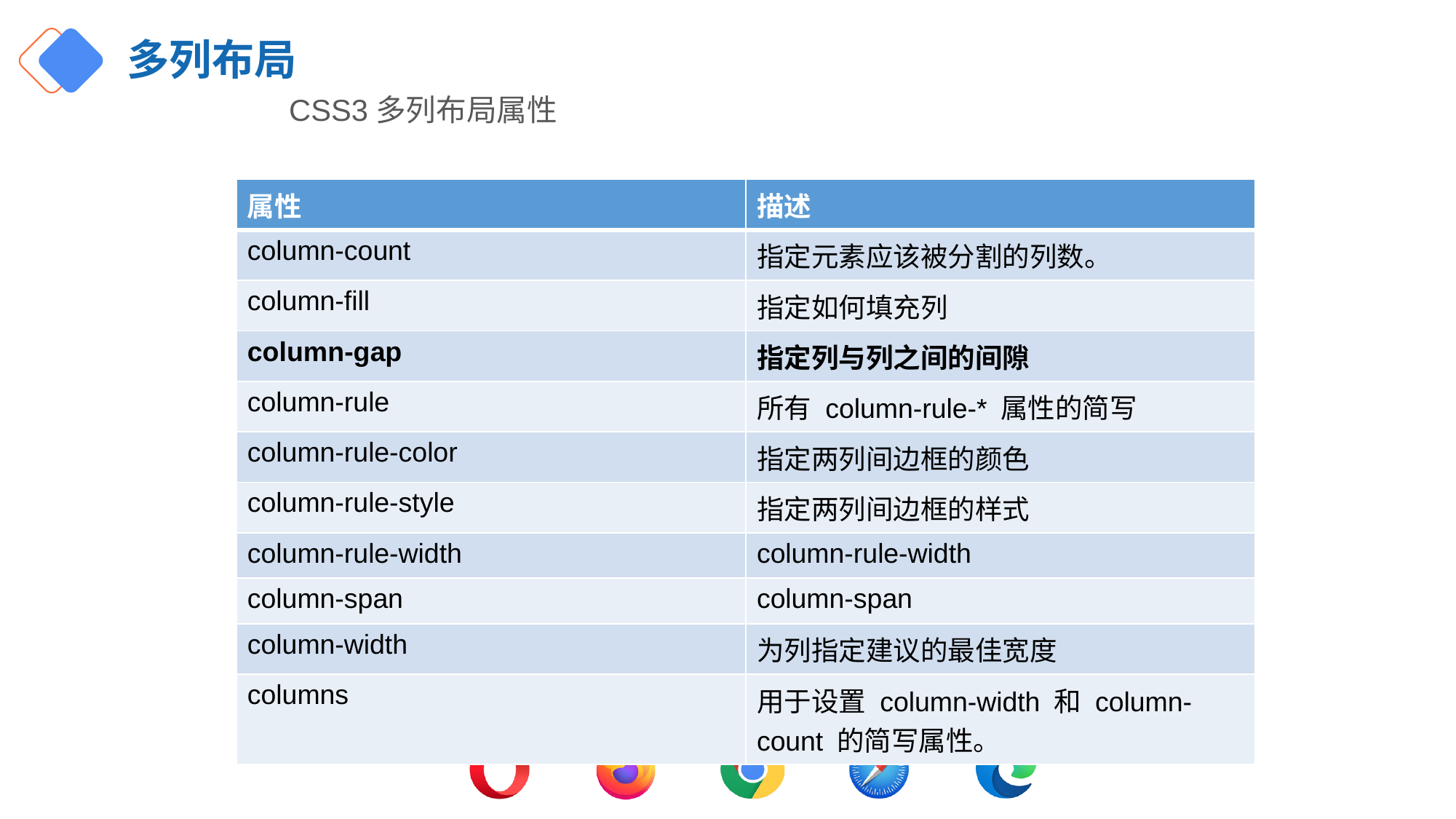

# 多列布局
CSS3多列布局属性
| 属性 | 描述 |
| --- | --- |
| column-count | 指定元素应该被分割的列数。 |
| column-fill | 指定如何填充列 |
| column-gap | 指定列与列之间的间隙 |
| column-rule | 所有 column-rule-\* 属性的简写 |
| column-rule-color | 指定两列间边框的颜色 |
| column-rule-style | 指定两列间边框的样式 |
| column-rule-width | column-rule-width |
| column-span | column-span |
| column-width | 为列指定建议的最佳宽度 |
| columns | 用于设置 column-width 和 column-count 的简写属性。 |